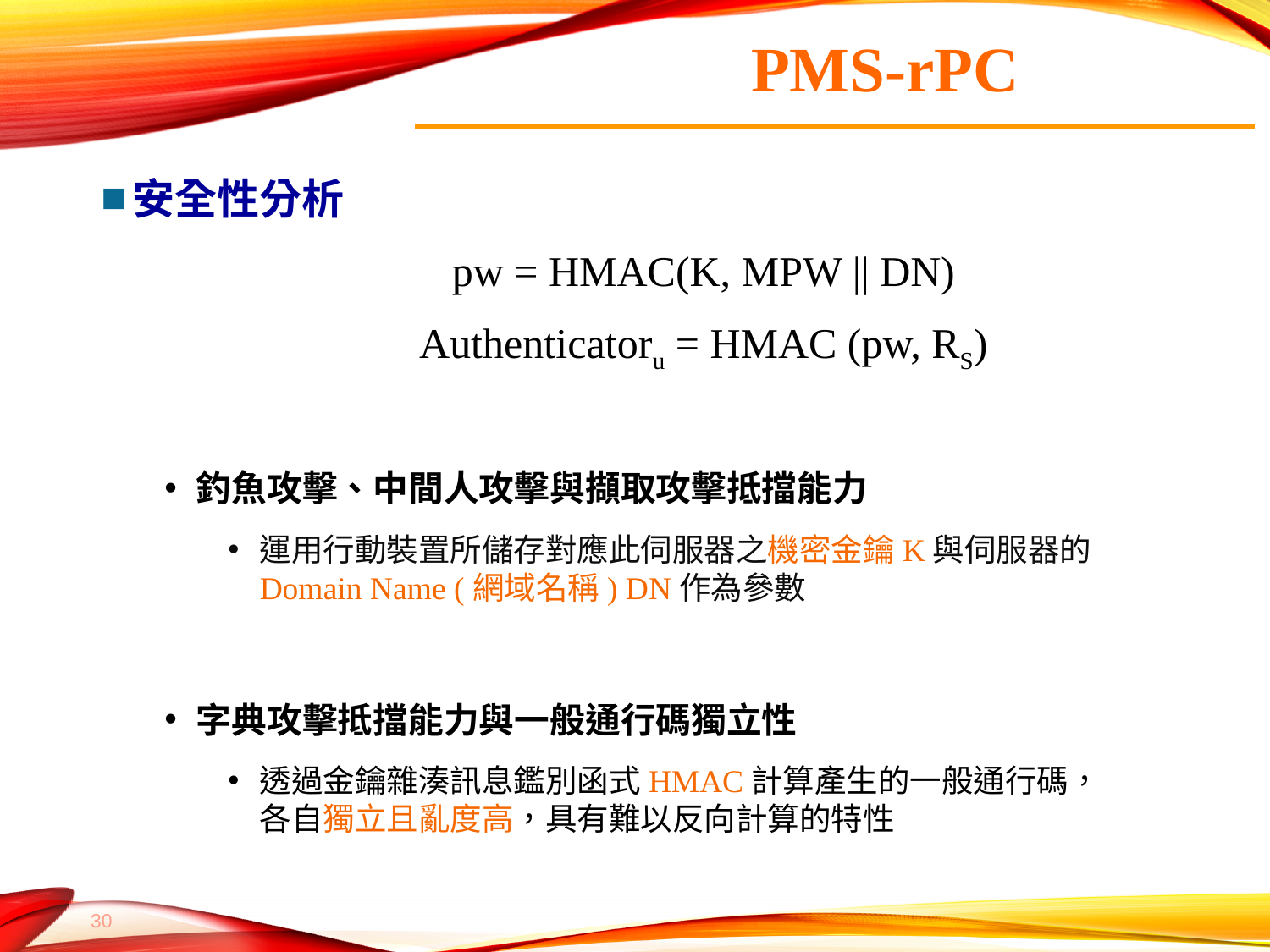

# PMS-rPC
安全性分析
pw = HMAC(K, MPW || DN)
Authenticatoru = HMAC (pw, RS)

釣魚攻擊、中間人攻擊與擷取攻擊抵擋能力
運用行動裝置所儲存對應此伺服器之機密金鑰K與伺服器的
Domain Name (網域名稱) DN作為參數

字典攻擊抵擋能力與一般通行碼獨立性
透過金鑰雜湊訊息鑑別函式HMAC計算產生的一般通行碼，
各自獨立且亂度高，具有難以反向計算的特性
30